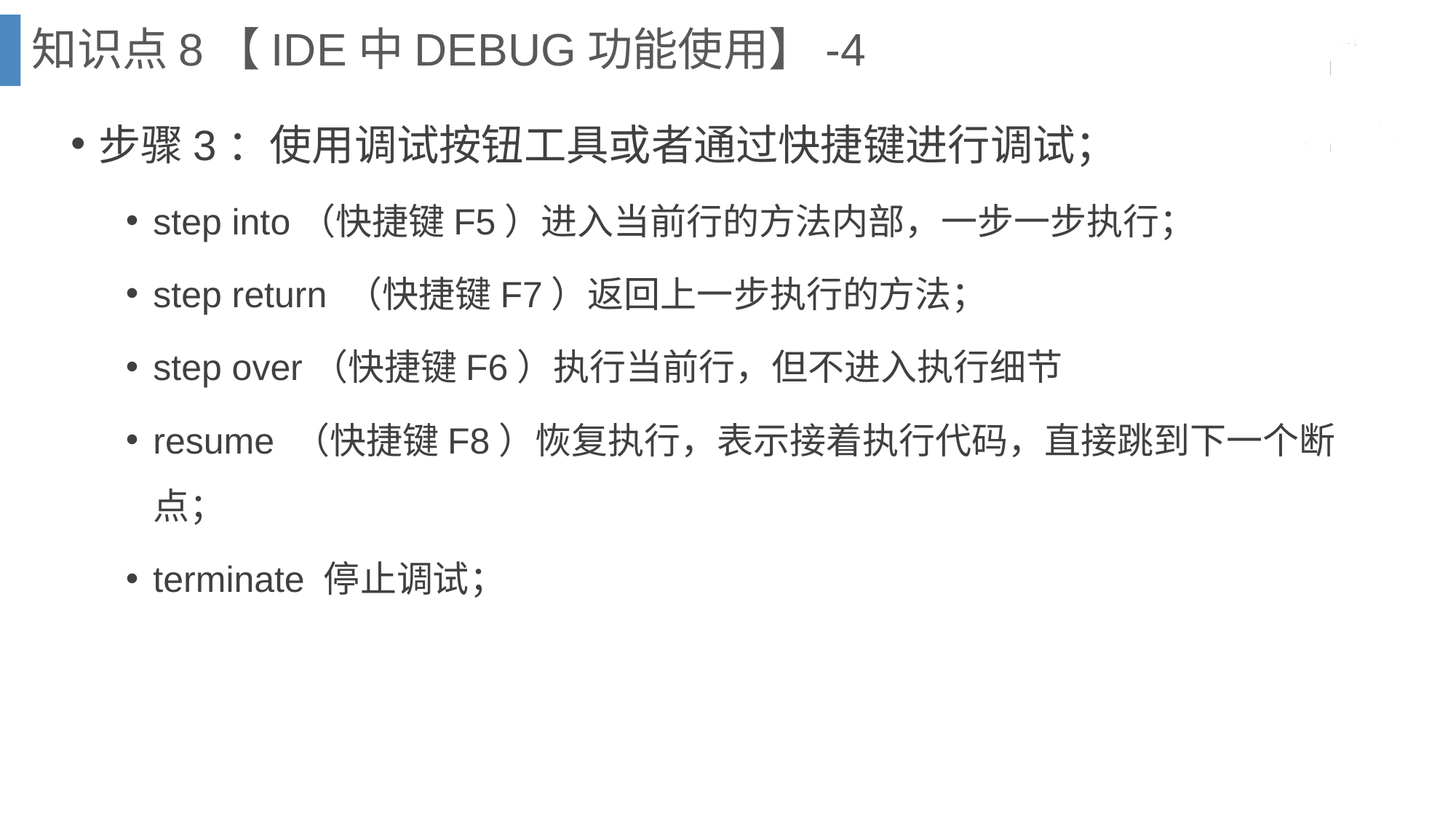

知识点8【IDE中DEBUG功能使用】-4
步骤3：使用调试按钮工具或者通过快捷键进行调试；
step into（快捷键F5）进入当前行的方法内部，一步一步执行；
step return （快捷键F7）返回上一步执行的方法；
step over（快捷键F6）执行当前行，但不进入执行细节
resume （快捷键F8）恢复执行，表示接着执行代码，直接跳到下一个断点；
terminate 停止调试；